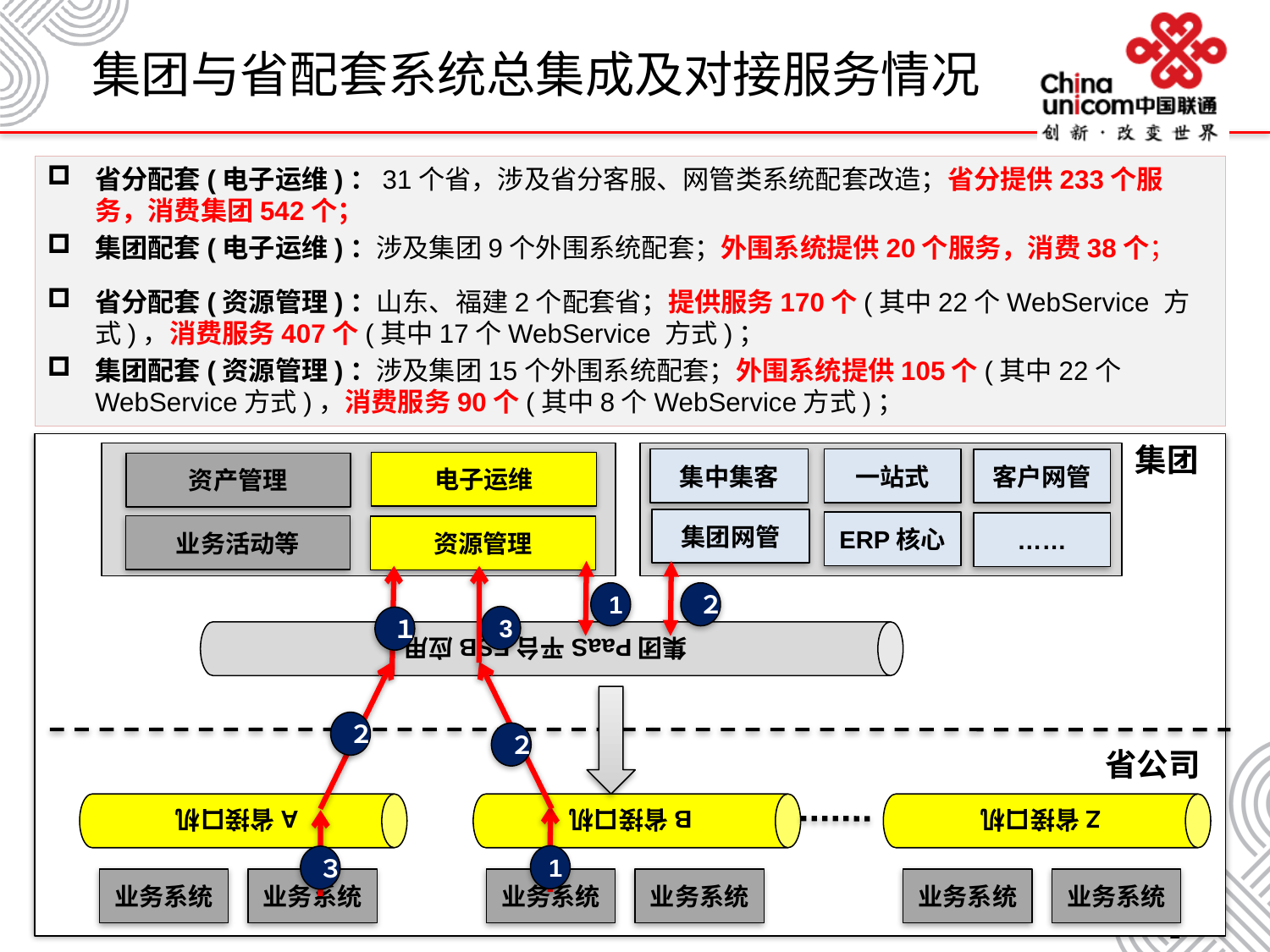

集团与省配套系统总集成及对接服务情况
省分配套(电子运维)：31个省，涉及省分客服、网管类系统配套改造；省分提供233个服务，消费集团542个；
集团配套(电子运维)：涉及集团9个外围系统配套；外围系统提供20个服务，消费38个；

省分配套(资源管理)：山东、福建2个配套省；提供服务170个(其中22个WebService 方式)，消费服务407个(其中17个WebService 方式)；
集团配套(资源管理)：涉及集团15个外围系统配套；外围系统提供105个(其中22个WebService方式)，消费服务90个(其中8个WebService方式)；
集团PaaS平台ESB应用

集团

集中集客
一站式
客户网管
电子运维
资产管理
集团网管
ERP核心
……
业务活动等
资源管理
1
２
3
１
A省接口机
B省接口机
Z省接口机

２
２
省公司
1
３
业务系统
业务系统
业务系统
业务系统
业务系统
业务系统
2